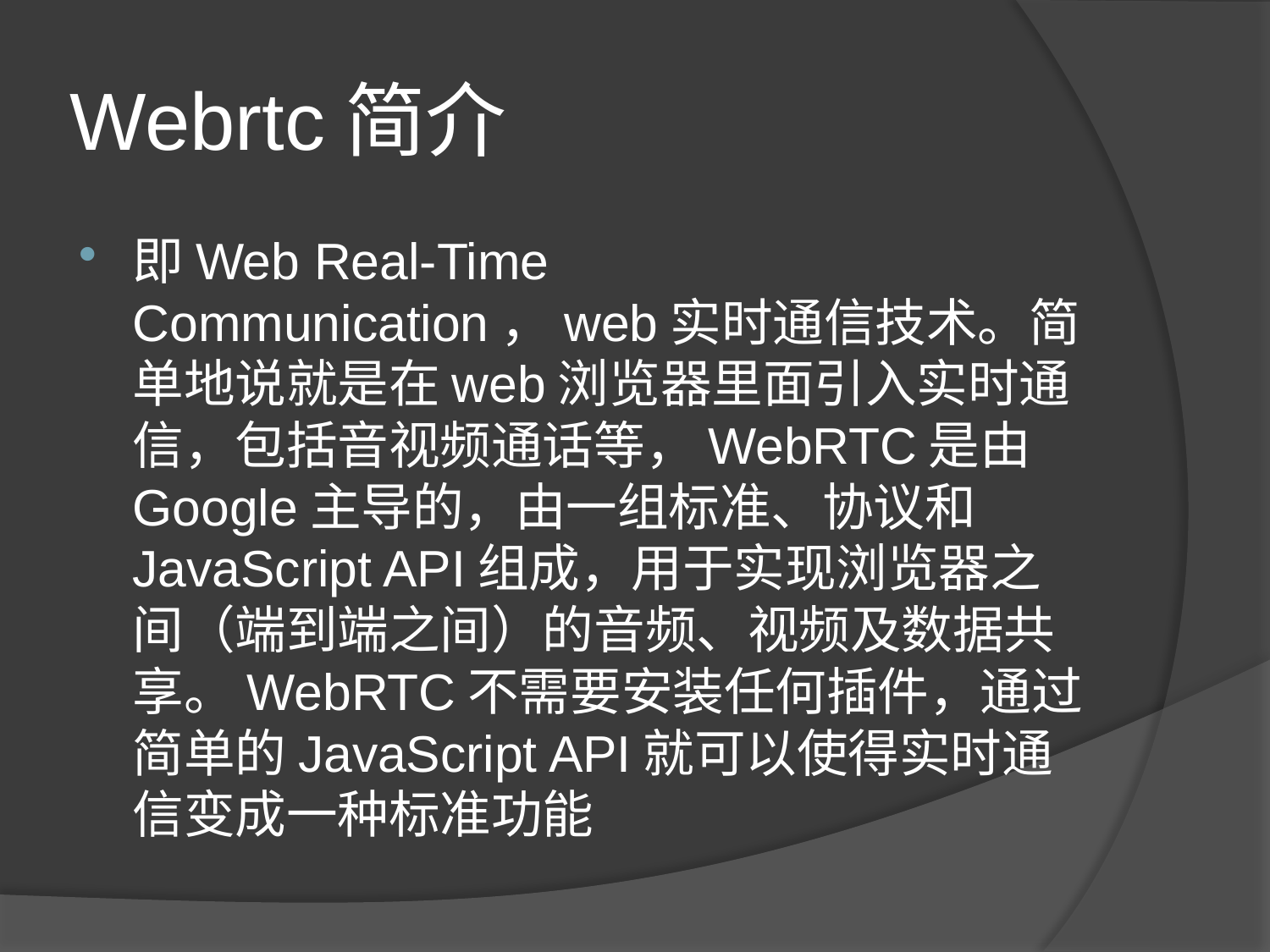

# Webrtc简介
即Web Real-Time Communication，web实时通信技术。简单地说就是在web浏览器里面引入实时通信，包括音视频通话等，WebRTC是由Google主导的，由一组标准、协议和JavaScript API组成，用于实现浏览器之间（端到端之间）的音频、视频及数据共享。WebRTC不需要安装任何插件，通过简单的JavaScript API就可以使得实时通信变成一种标准功能